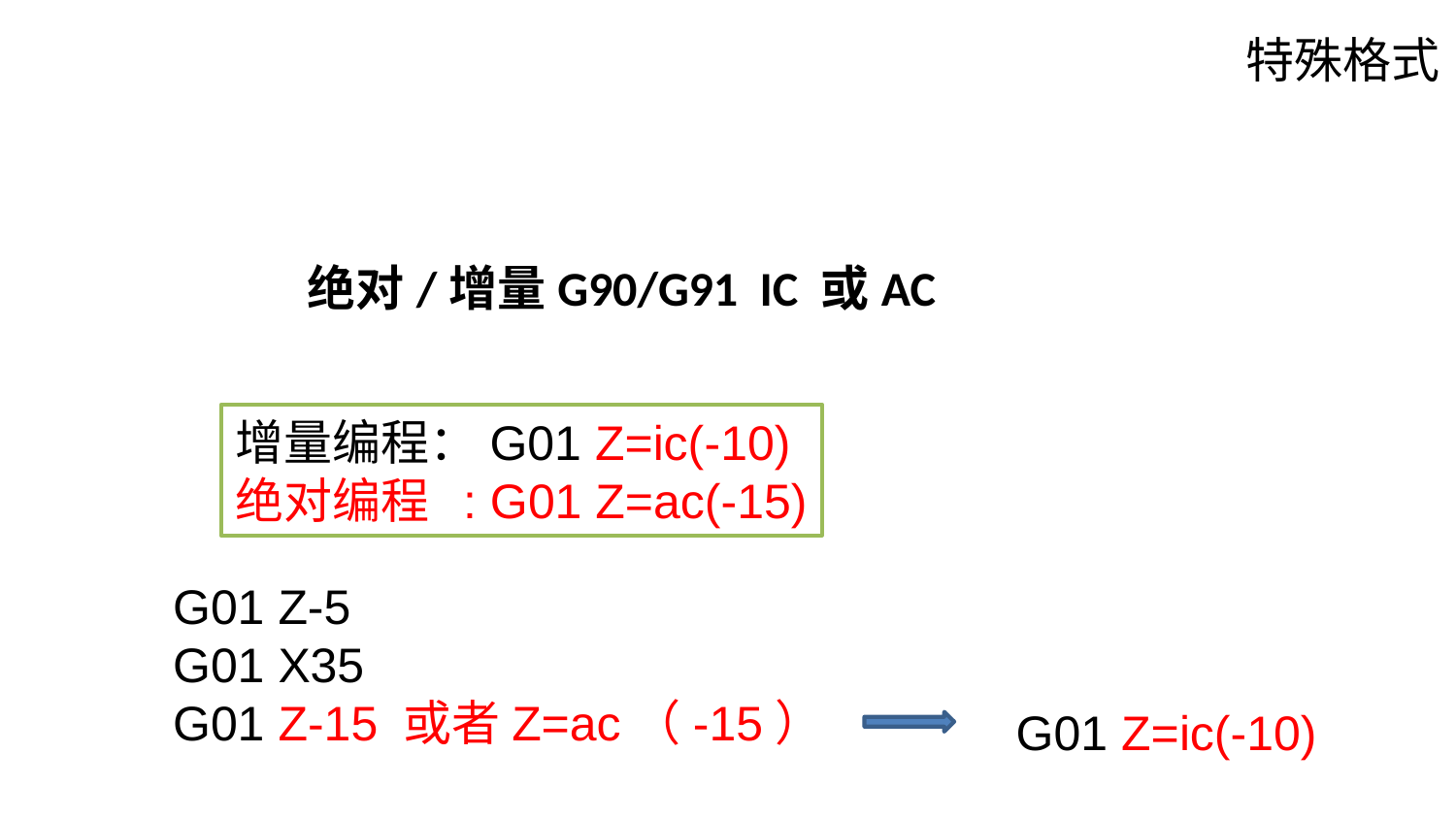

特殊格式
绝对/增量G90/G91  IC 或AC
增量编程：G01 Z=ic(-10)
绝对编程  : G01 Z=ac(-15)
G01 Z-5
G01 X35
G01 Z-15 或者Z=ac（-15）
G01 Z=ic(-10)